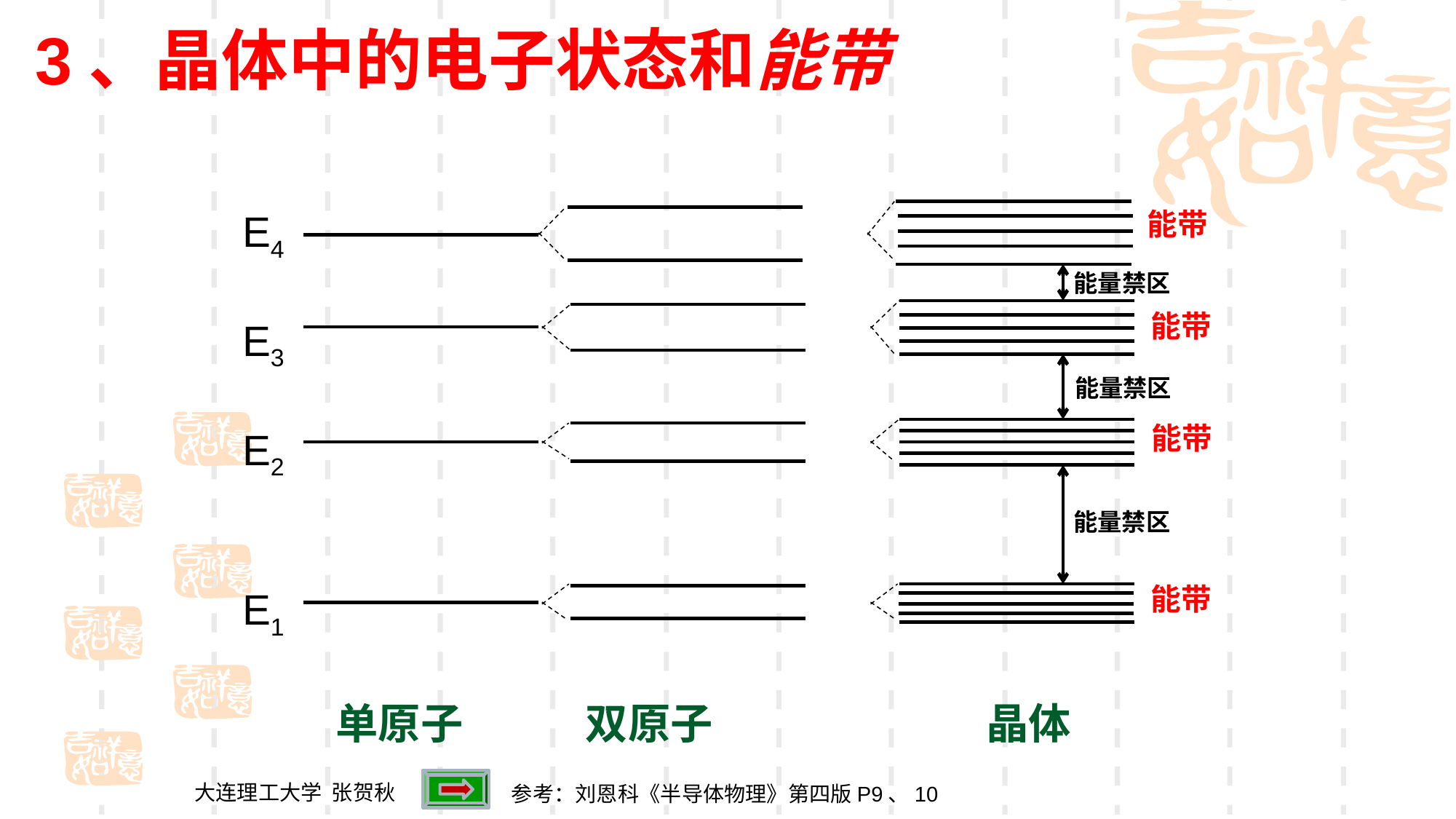

3、晶体中的电子状态和能带
E4

E3

E2

E1
能带
能量禁区
能带
能量禁区
能带
能量禁区
能带
单原子
双原子
晶体

大连理工大学  张贺秋
参考：刘恩科《半导体物理》第四版P9、10